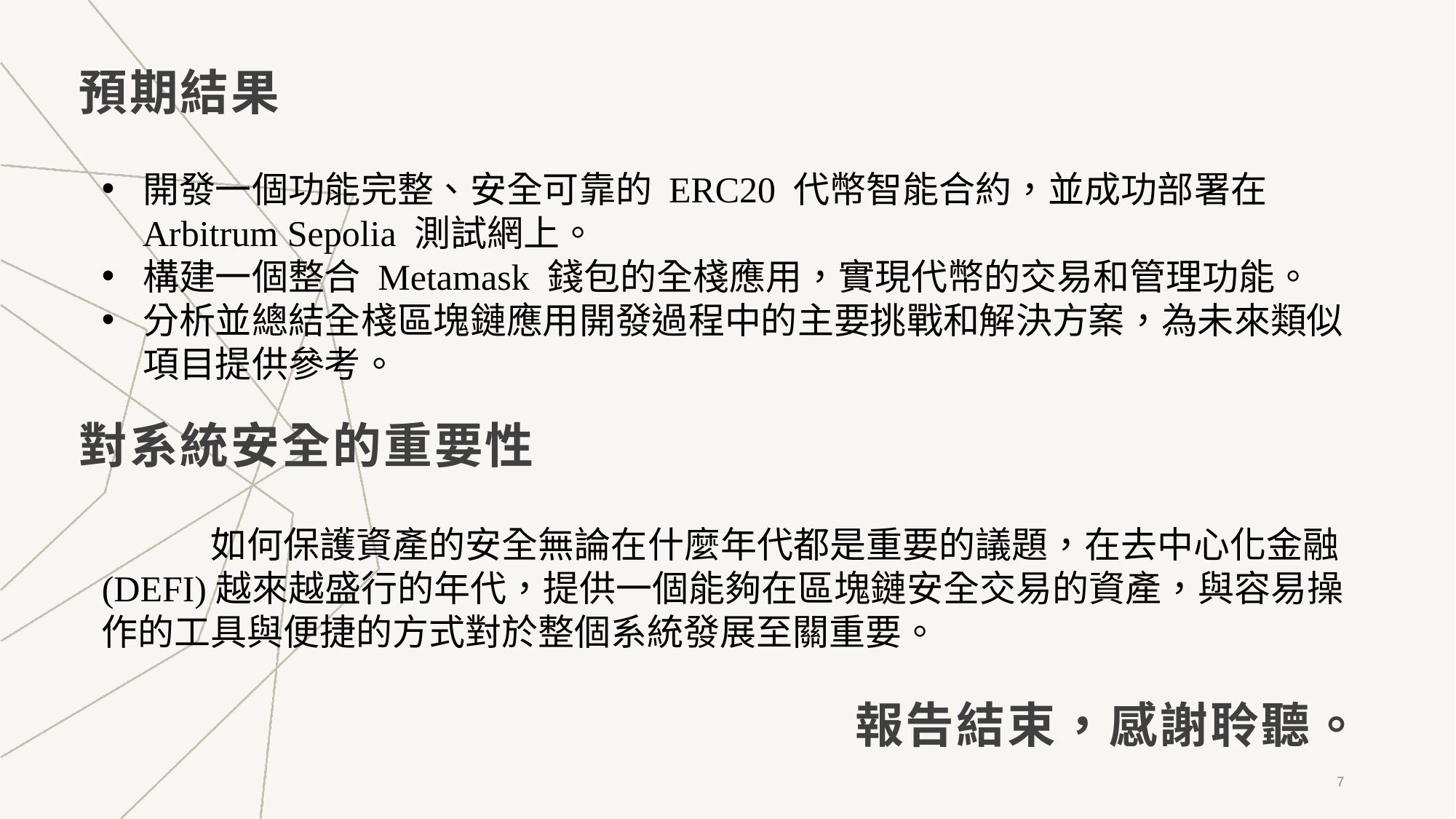

預期結果
開發一個功能完整、安全可靠的 ERC20 代幣智能合約，並成功部署在 Arbitrum Sepolia 測試網上。
構建一個整合 Metamask 錢包的全棧應用，實現代幣的交易和管理功能。
分析並總結全棧區塊鏈應用開發過程中的主要挑戰和解決方案，為未來類似項目提供參考。
對系統安全的重要性
	如何保護資產的安全無論在什麼年代都是重要的議題，在去中心化金融(DEFI)越來越盛行的年代，提供一個能夠在區塊鏈安全交易的資產，與容易操作的工具與便捷的方式對於整個系統發展至關重要。
# 報告結束，感謝聆聽。
7